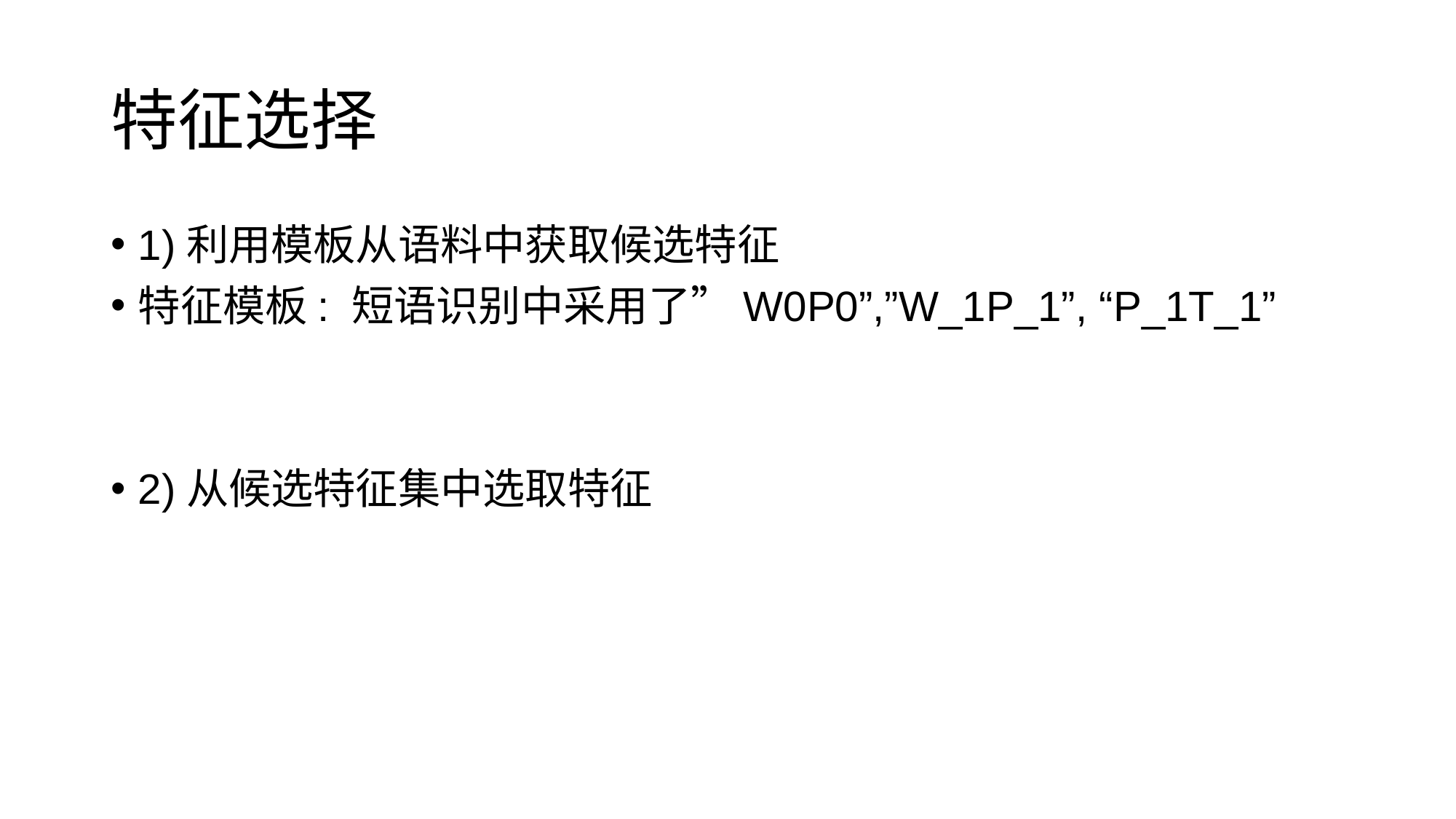

# 特征选择
1)利用模板从语料中获取候选特征
特征模板: 短语识别中采用了”W0P0”,”W_1P_1”, “P_1T_1”

2)从候选特征集中选取特征